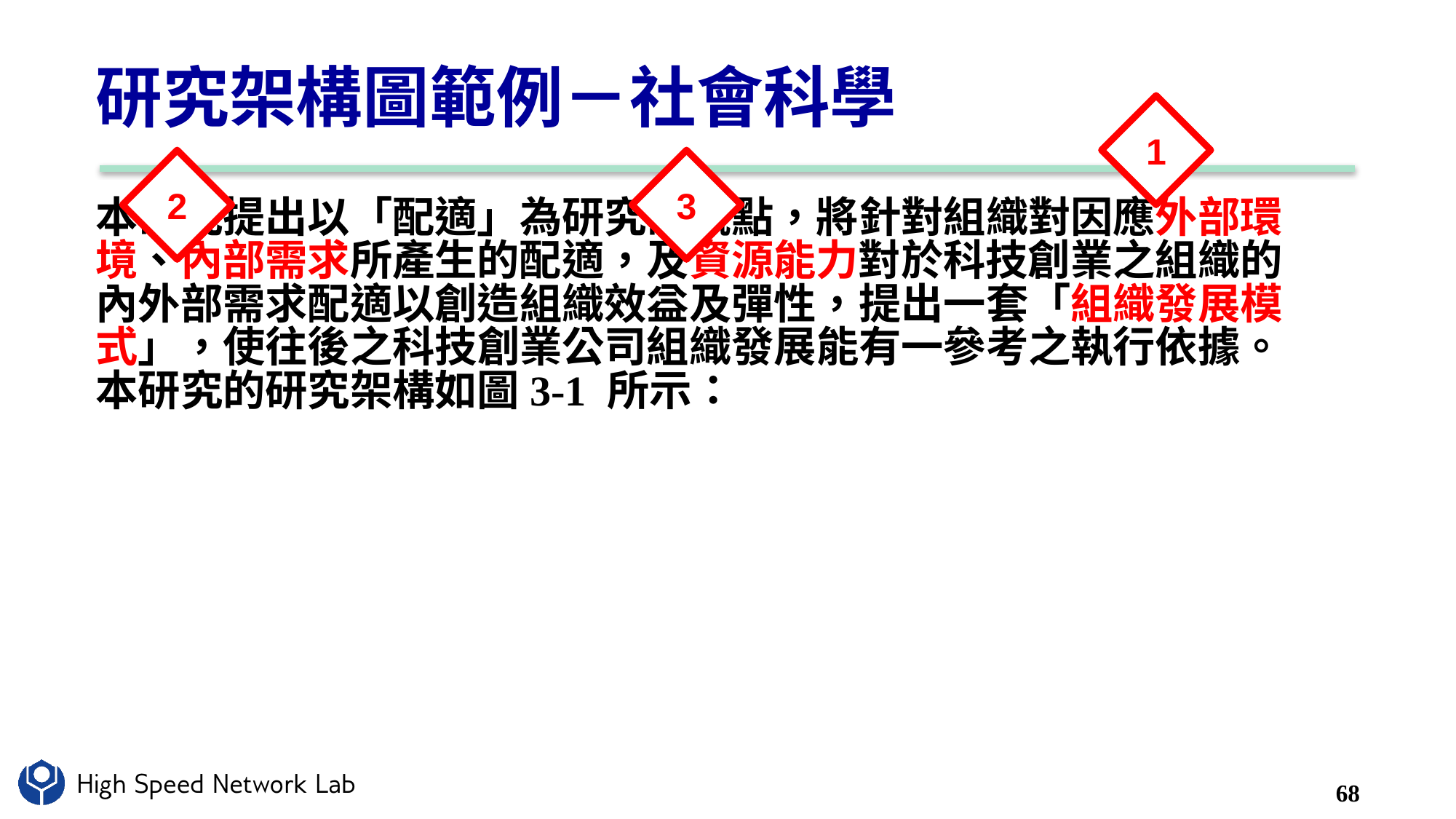

# 研究架構圖範例－社會科學
1
2
3
本研究提出以「配適」為研究的觀點，將針對組織對因應外部環境、內部需求所產生的配適，及資源能力對於科技創業之組織的內外部需求配適以創造組織效益及彈性，提出一套「組織發展模式」，使往後之科技創業公司組織發展能有一參考之執行依據。本研究的研究架構如圖3-1 所示：
68